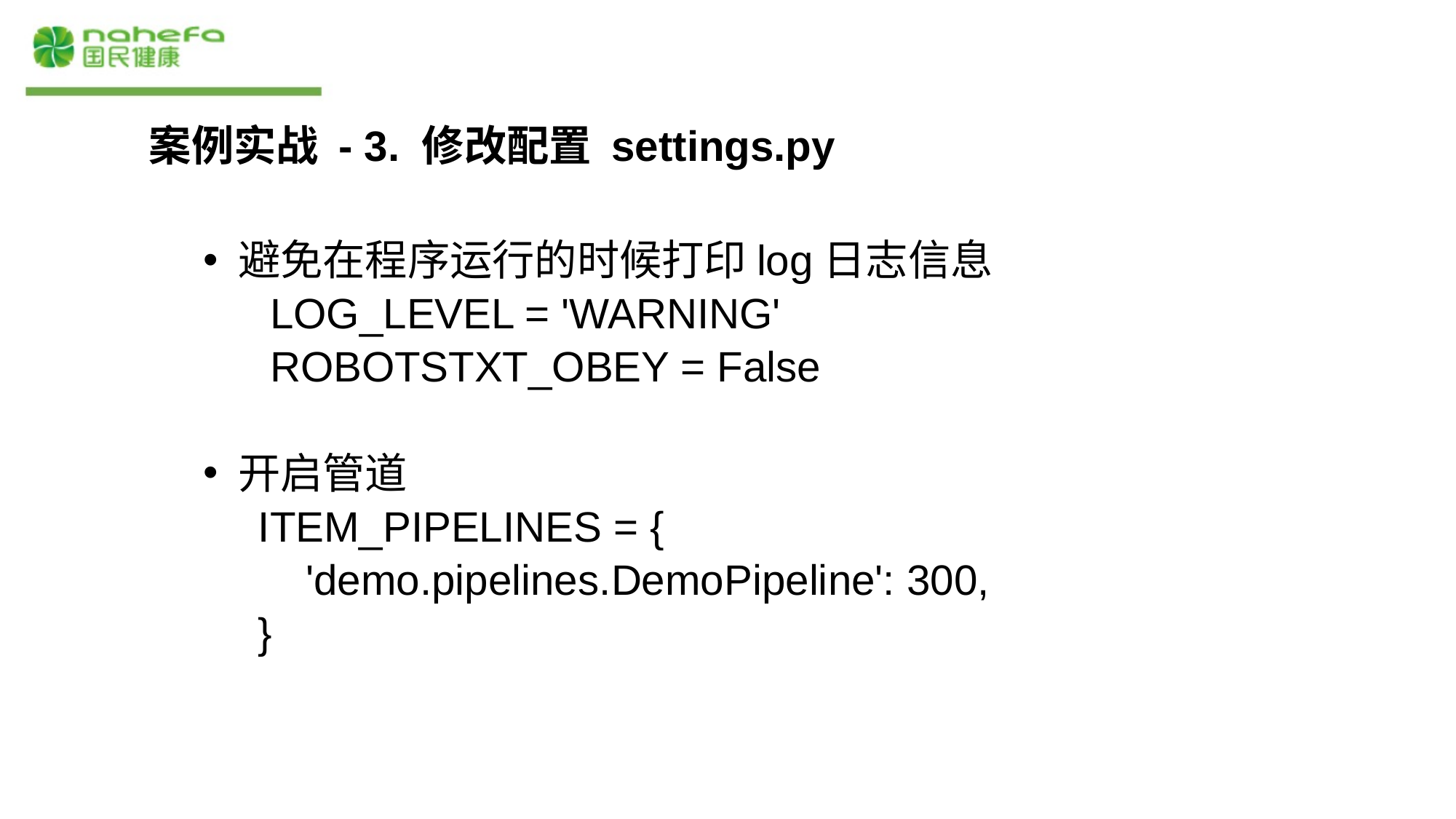

案例实战 - 3. 修改配置 settings.py

避免在程序运行的时候打印log日志信息
 LOG_LEVEL = 'WARNING'
 ROBOTSTXT_OBEY = False

开启管道
ITEM_PIPELINES = {
    'demo.pipelines.DemoPipeline': 300,
}